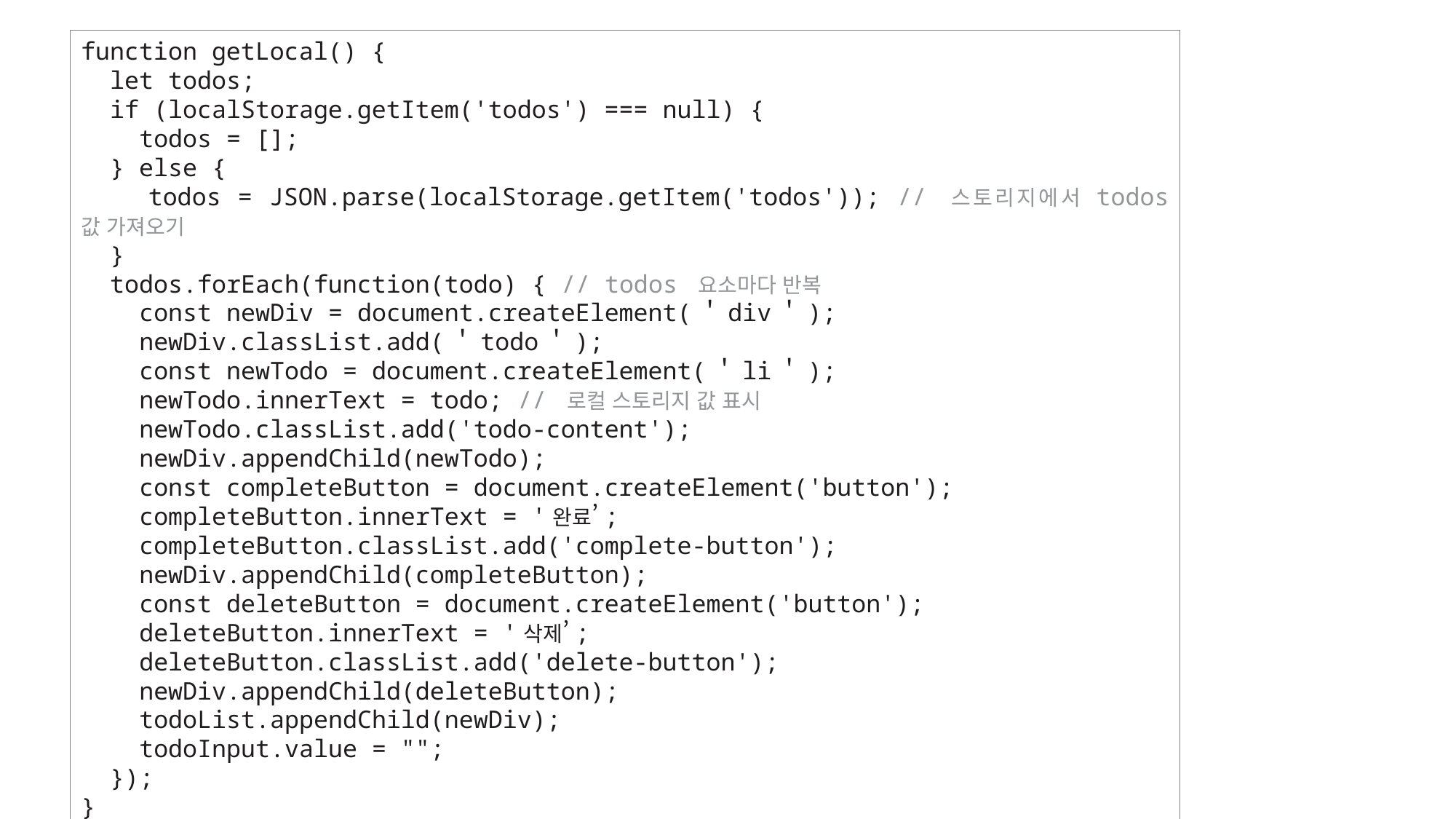

function getLocal() {
  let todos;
  if (localStorage.getItem('todos') === null) {
    todos = [];
  } else {
    todos = JSON.parse(localStorage.getItem('todos')); // 스토리지에서 todos 값 가져오기
  }
  todos.forEach(function(todo) { // todos 요소마다 반복
    const newDiv = document.createElement(＇div＇);
    newDiv.classList.add(＇todo＇);
    const newTodo = document.createElement(＇li＇);
    newTodo.innerText = todo; // 로컬 스토리지 값 표시
    newTodo.classList.add('todo-content');
    newDiv.appendChild(newTodo);
    const completeButton = document.createElement('button');
    completeButton.innerText = '완료’;
    completeButton.classList.add('complete-button');
    newDiv.appendChild(completeButton);
    const deleteButton = document.createElement('button');
    deleteButton.innerText = '삭제’;
    deleteButton.classList.add('delete-button');
    newDiv.appendChild(deleteButton);
    todoList.appendChild(newDiv);
    todoInput.value = "";
  });
}